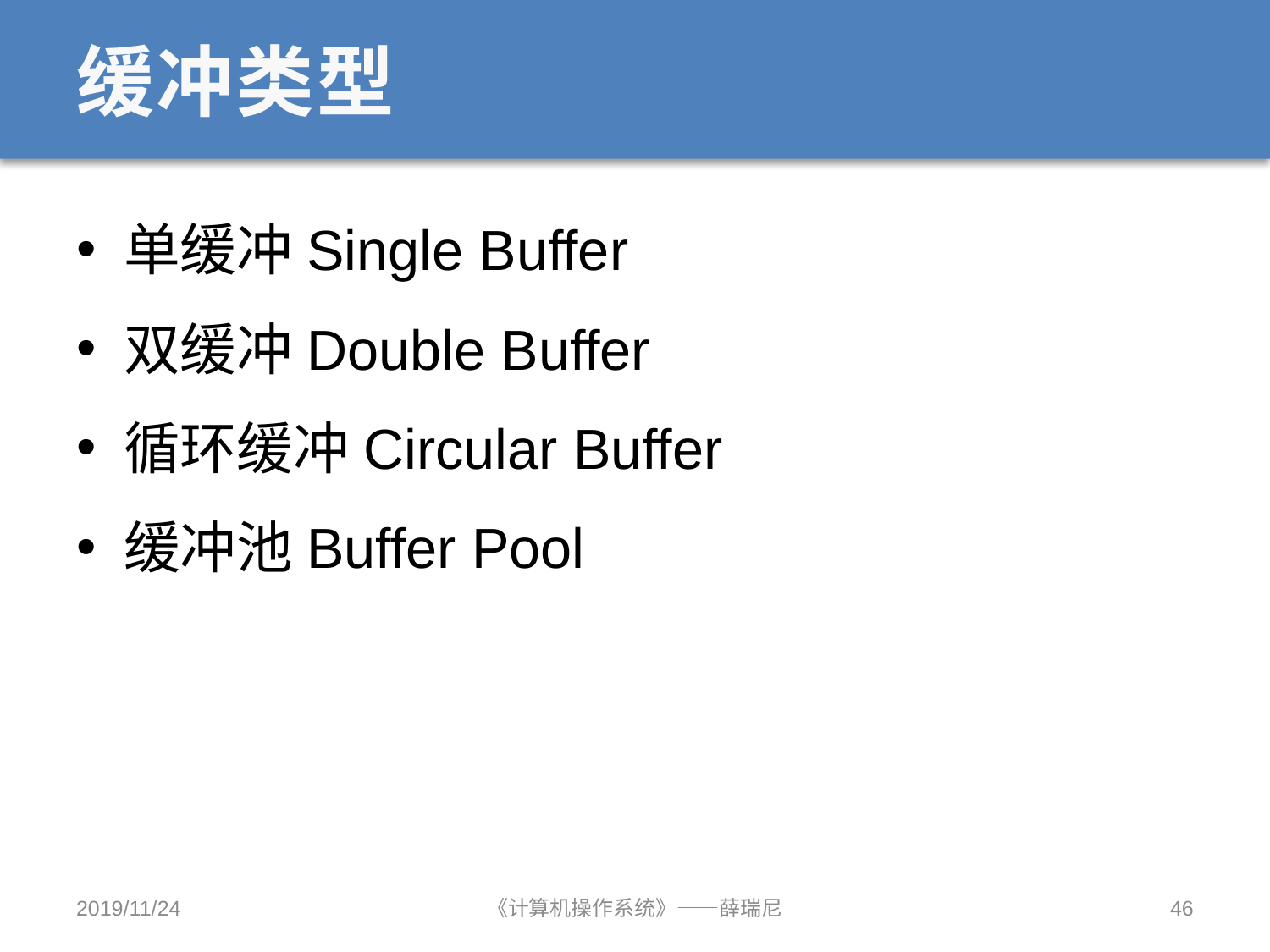

# 缓冲类型
单缓冲Single Buffer
双缓冲Double Buffer
循环缓冲Circular Buffer
缓冲池Buffer Pool
2019/11/24
《计算机操作系统》——薛瑞尼
46